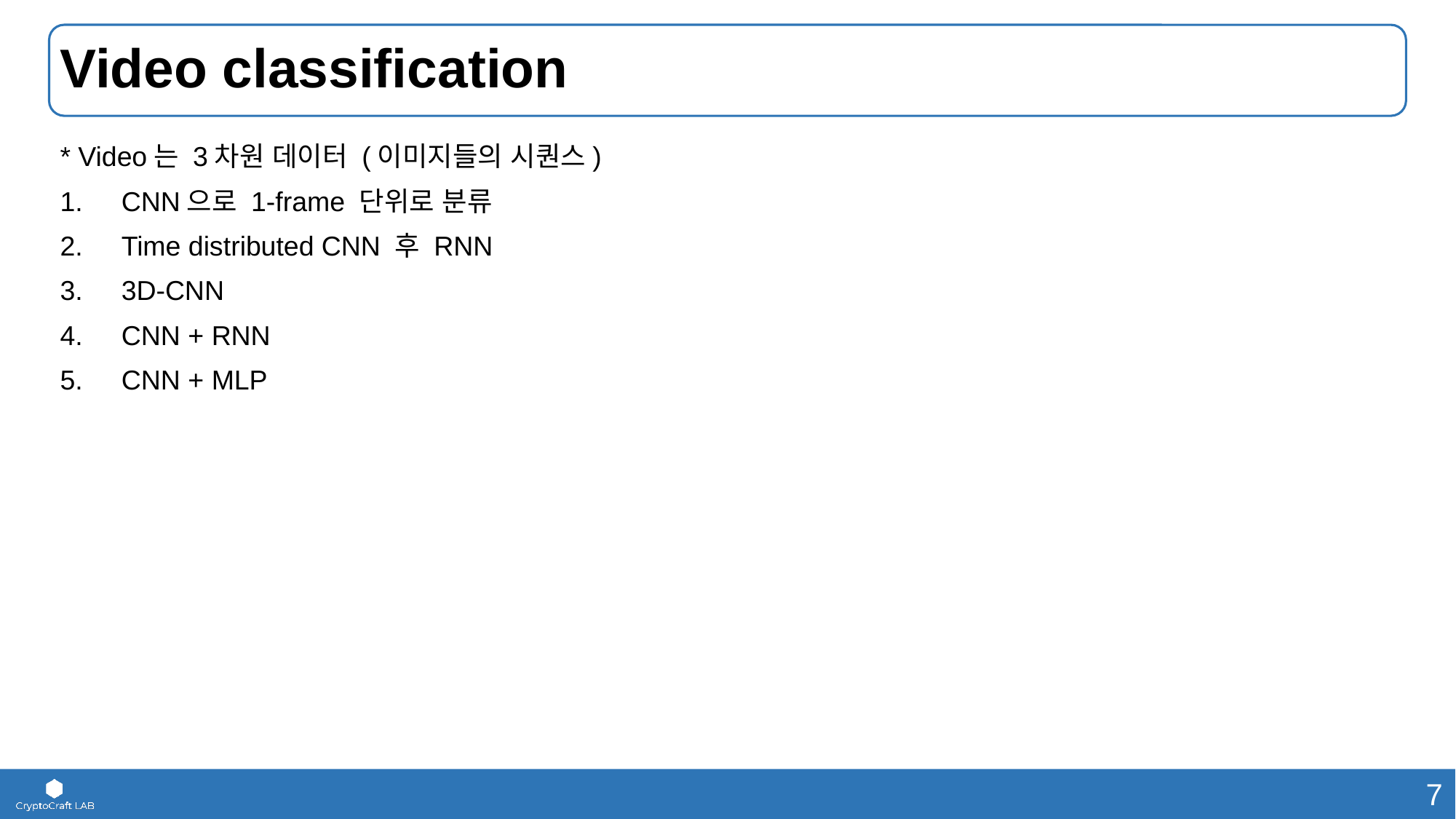

# Video classification
* Video는 3차원 데이터 (이미지들의 시퀀스)
CNN으로 1-frame 단위로 분류
Time distributed CNN 후 RNN
3D-CNN
CNN + RNN
CNN + MLP